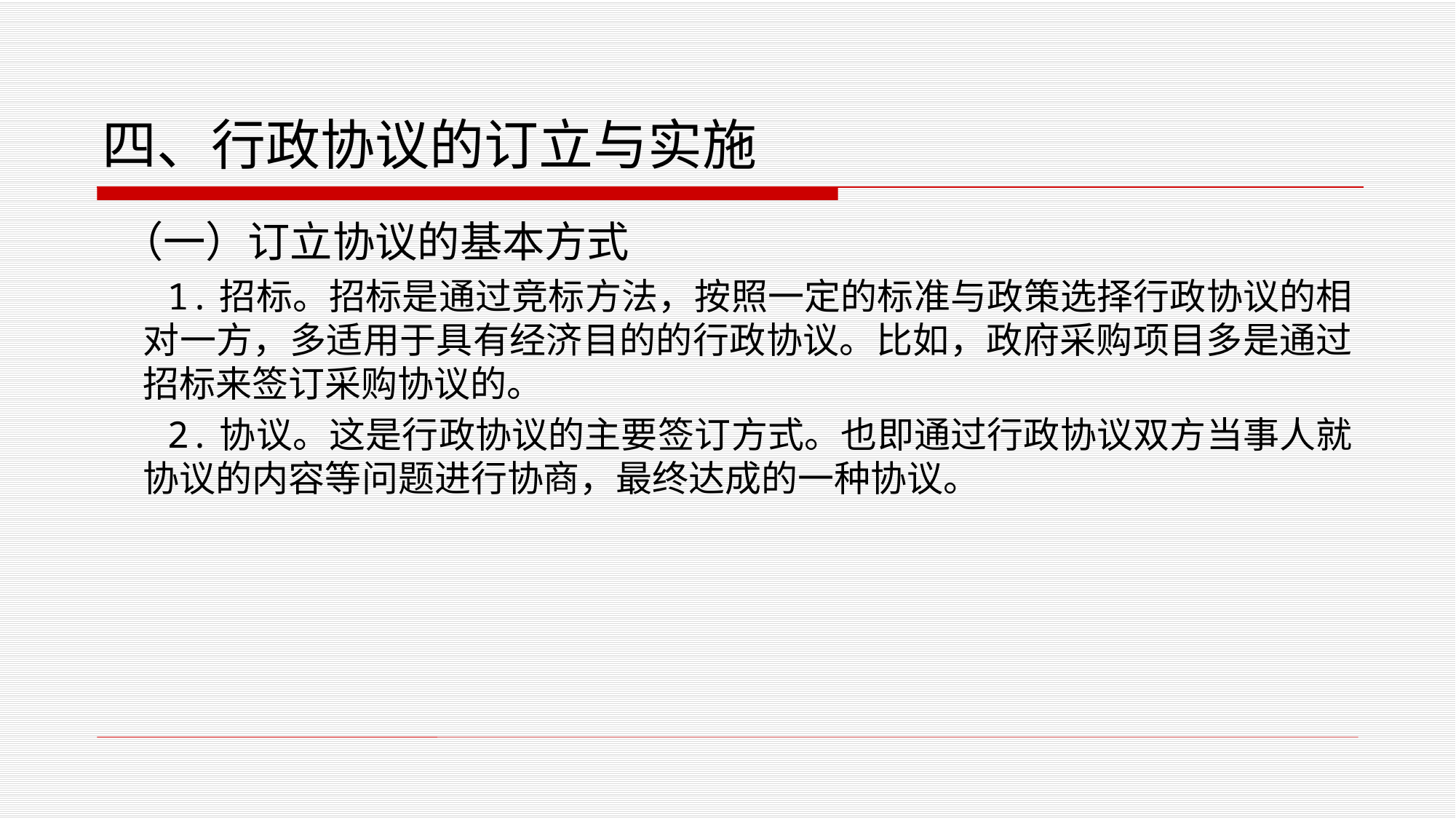

# 四、行政协议的订立与实施
 （一）订立协议的基本方式
   1.招标。招标是通过竞标方法，按照一定的标准与政策选择行政协议的相对一方，多适用于具有经济目的的行政协议。比如，政府采购项目多是通过招标来签订采购协议的。
   2.协议。这是行政协议的主要签订方式。也即通过行政协议双方当事人就协议的内容等问题进行协商，最终达成的一种协议。